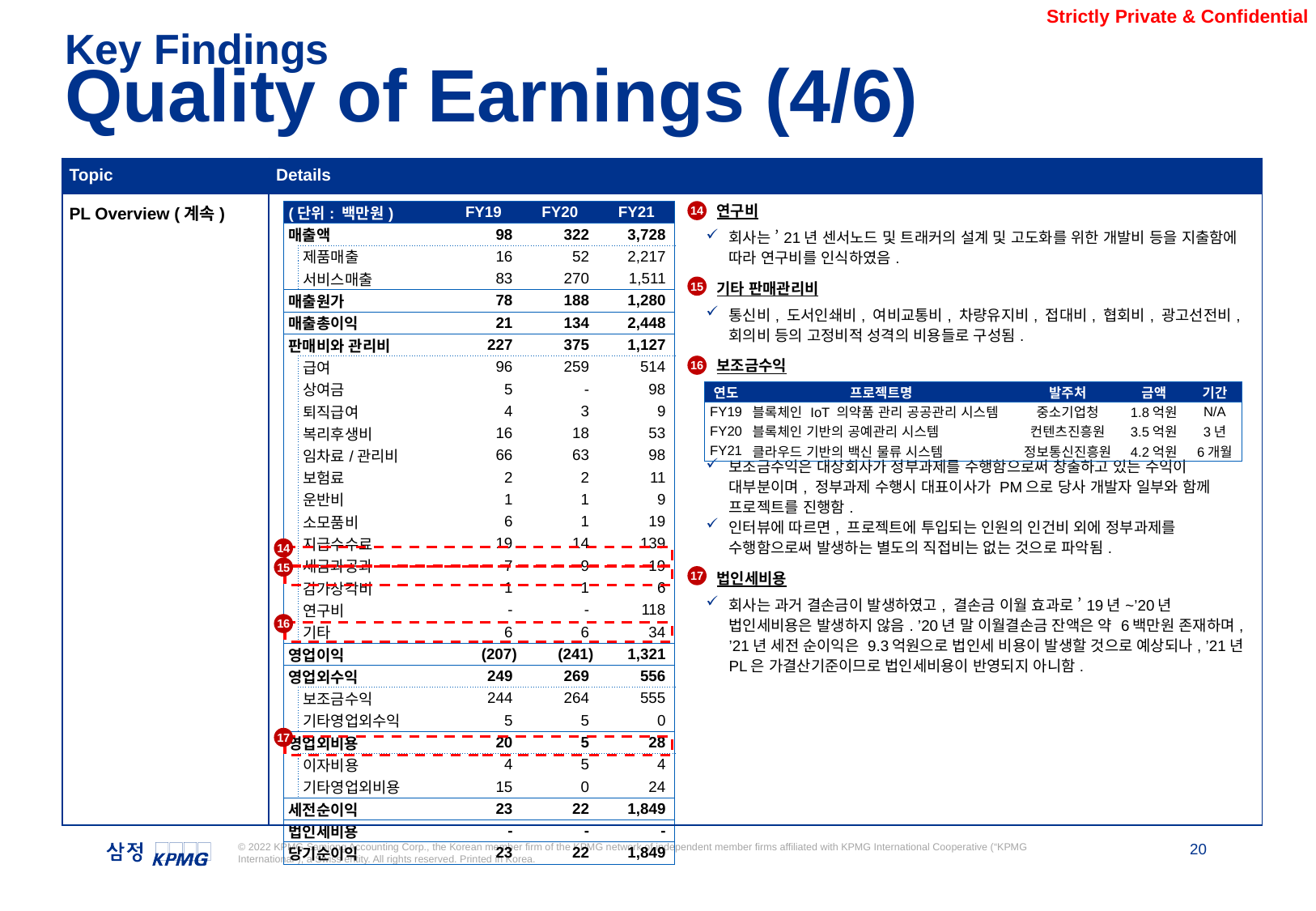

Key Findings
Quality of Earnings (4/6)
| Topic | Details |
| --- | --- |
| PL Overview (계속) | 연구비 회사는 ’21년 센서노드 및 트래커의 설계 및 고도화를 위한 개발비 등을 지출함에 따라 연구비를 인식하였음. 기타 판매관리비 통신비, 도서인쇄비, 여비교통비, 차량유지비, 접대비, 협회비, 광고선전비, 회의비 등의 고정비적 성격의 비용들로 구성됨. 보조금수익 보조금수익은 대상회사가 정부과제를 수행함으로써 창출하고 있는 수익이 대부분이며, 정부과제 수행시 대표이사가 PM으로 당사 개발자 일부와 함께 프로젝트를 진행함. 인터뷰에 따르면, 프로젝트에 투입되는 인원의 인건비 외에 정부과제를 수행함으로써 발생하는 별도의 직접비는 없는 것으로 파악됨. 법인세비용 회사는 과거 결손금이 발생하였고, 결손금 이월 효과로 ’19년~’20년 법인세비용은 발생하지 않음. ’20년 말 이월결손금 잔액은 약 6백만원 존재하며, ’21년 세전 순이익은 9.3억원으로 법인세 비용이 발생할 것으로 예상되나, ’21년 PL은 가결산기준이므로 법인세비용이 반영되지 아니함. |
14
| (단위: 백만원) |  |  | FY19 | FY20 | FY21 |
| --- | --- | --- | --- | --- | --- |
| 매출액 |  |  | 98 | 322 | 3,728 |
|  | 제품매출 |  | 16 | 52 | 2,217 |
|  | 서비스매출 |  | 83 | 270 | 1,511 |
| 매출원가 |  |  | 78 | 188 | 1,280 |
| 매출총이익 |  |  | 21 | 134 | 2,448 |
| 판매비와 관리비 |  |  | 227 | 375 | 1,127 |
|  | 급여 |  | 96 | 259 | 514 |
|  | 상여금 |  | 5 | - | 98 |
|  | 퇴직급여 |  | 4 | 3 | 9 |
|  | 복리후생비 |  | 16 | 18 | 53 |
|  | 임차료/관리비 |  | 66 | 63 | 98 |
|  | 보험료 |  | 2 | 2 | 11 |
|  | 운반비 |  | 1 | 1 | 9 |
|  | 소모품비 |  | 6 | 1 | 19 |
|  | 지급수수료 |  | 19 | 14 | 139 |
|  | 세금과공과 |  | 7 | 9 | 19 |
|  | 감가상각비 |  | 1 | 1 | 6 |
|  | 연구비 |  | - | - | 118 |
|  | 기타 |  | 6 | 6 | 34 |
| 영업이익 |  |  | (207) | (241) | 1,321 |
| 영업외수익 |  |  | 249 | 269 | 556 |
|  | 보조금수익 |  | 244 | 264 | 555 |
|  | 기타영업외수익 |  | 5 | 5 | 0 |
| 영업외비용 |  |  | 20 | 5 | 28 |
|  | 이자비용 |  | 4 | 5 | 4 |
|  | 기타영업외비용 |  | 15 | 0 | 24 |
| 세전순이익 |  |  | 23 | 22 | 1,849 |
| 법인세비용 |  |  | - | - | - |
| 당기순이익 |  |  | 23 | 22 | 1,849 |
15
16
| 연도 | 프로젝트명 | 발주처 | 금액 | 기간 |
| --- | --- | --- | --- | --- |
| FY19 | 블록체인 IoT 의약품 관리 공공관리 시스템 | 중소기업청 | 1.8억원 | N/A |
| FY20 | 블록체인 기반의 공예관리 시스템 | 컨텐츠진흥원 | 3.5억원 | 3년 |
| FY21 | 클라우드 기반의 백신 물류 시스템 | 정보통신진흥원 | 4.2억원 | 6개월 |
14

15
17

16

17